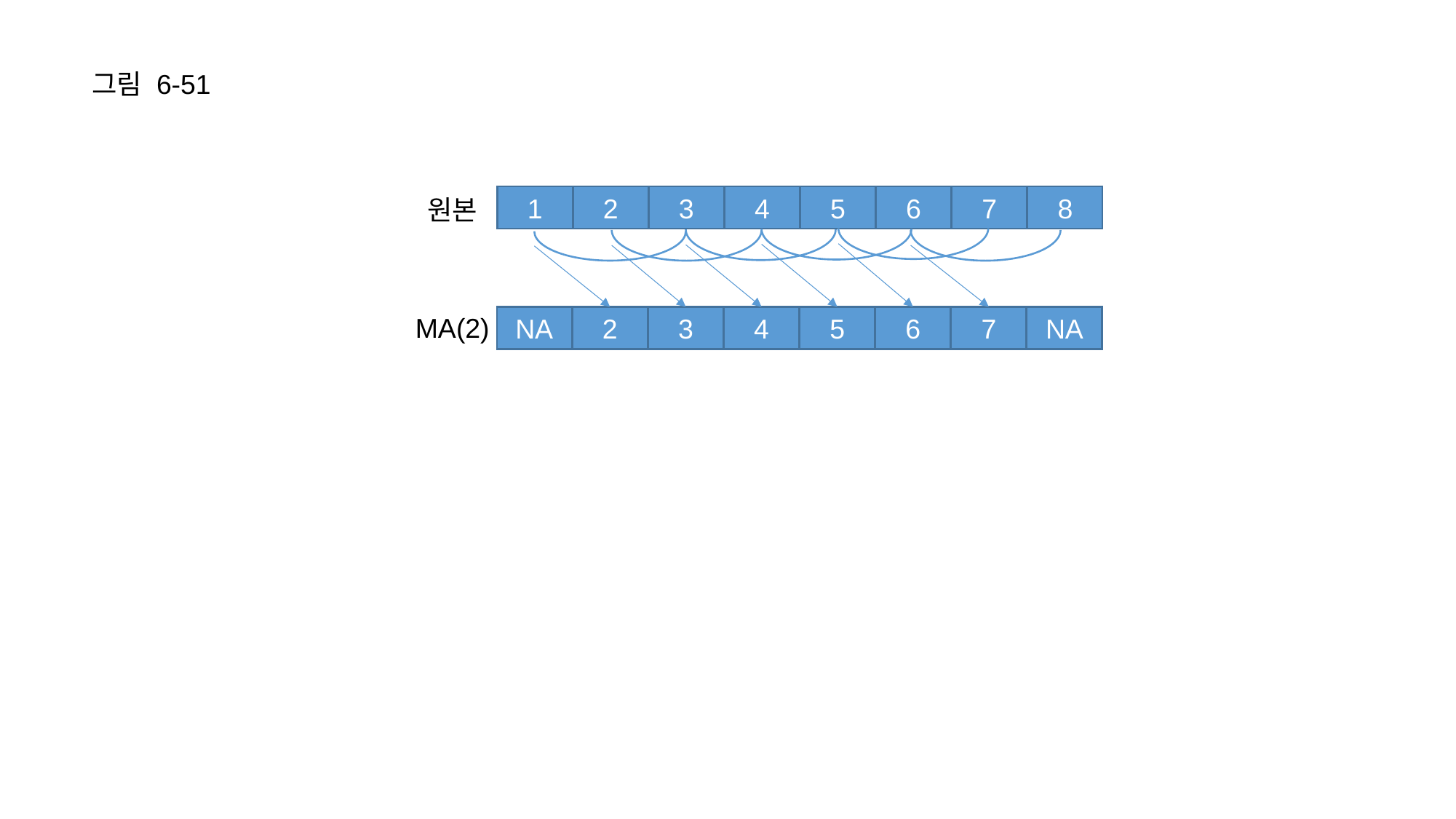

그림 6-51

1
2
3
4
5
6
7
8
원본
MA(2)
NA
2
3
4
5
6
7
NA